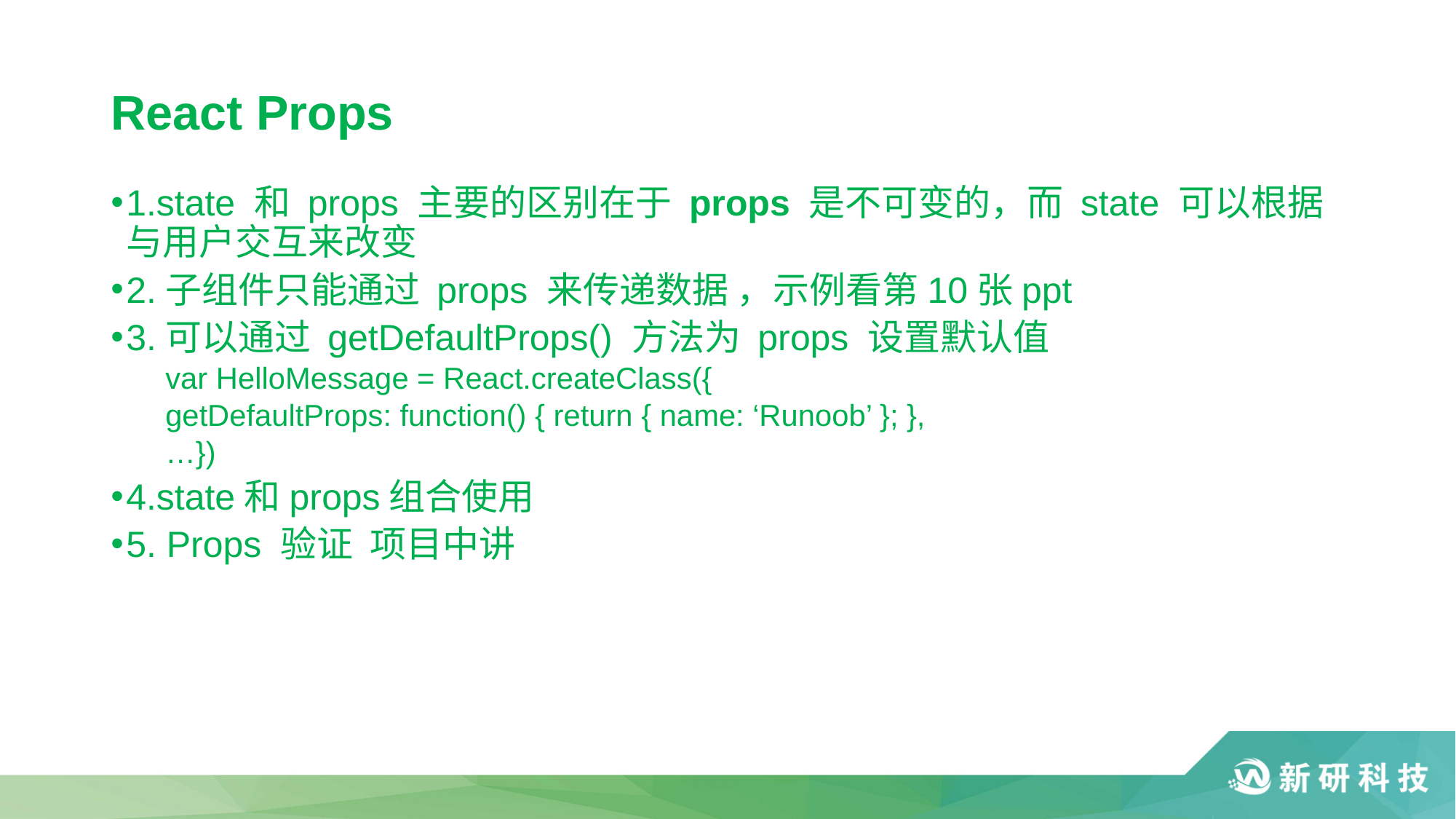

# React Props
1.state 和 props 主要的区别在于 props 是不可变的，而 state 可以根据与用户交互来改变
2.子组件只能通过 props 来传递数据 ，示例看第10张ppt
3.可以通过 getDefaultProps() 方法为 props 设置默认值
var HelloMessage = React.createClass({
getDefaultProps: function() { return { name: ‘Runoob’ }; },
…})
4.state和props组合使用
5. Props 验证  项目中讲